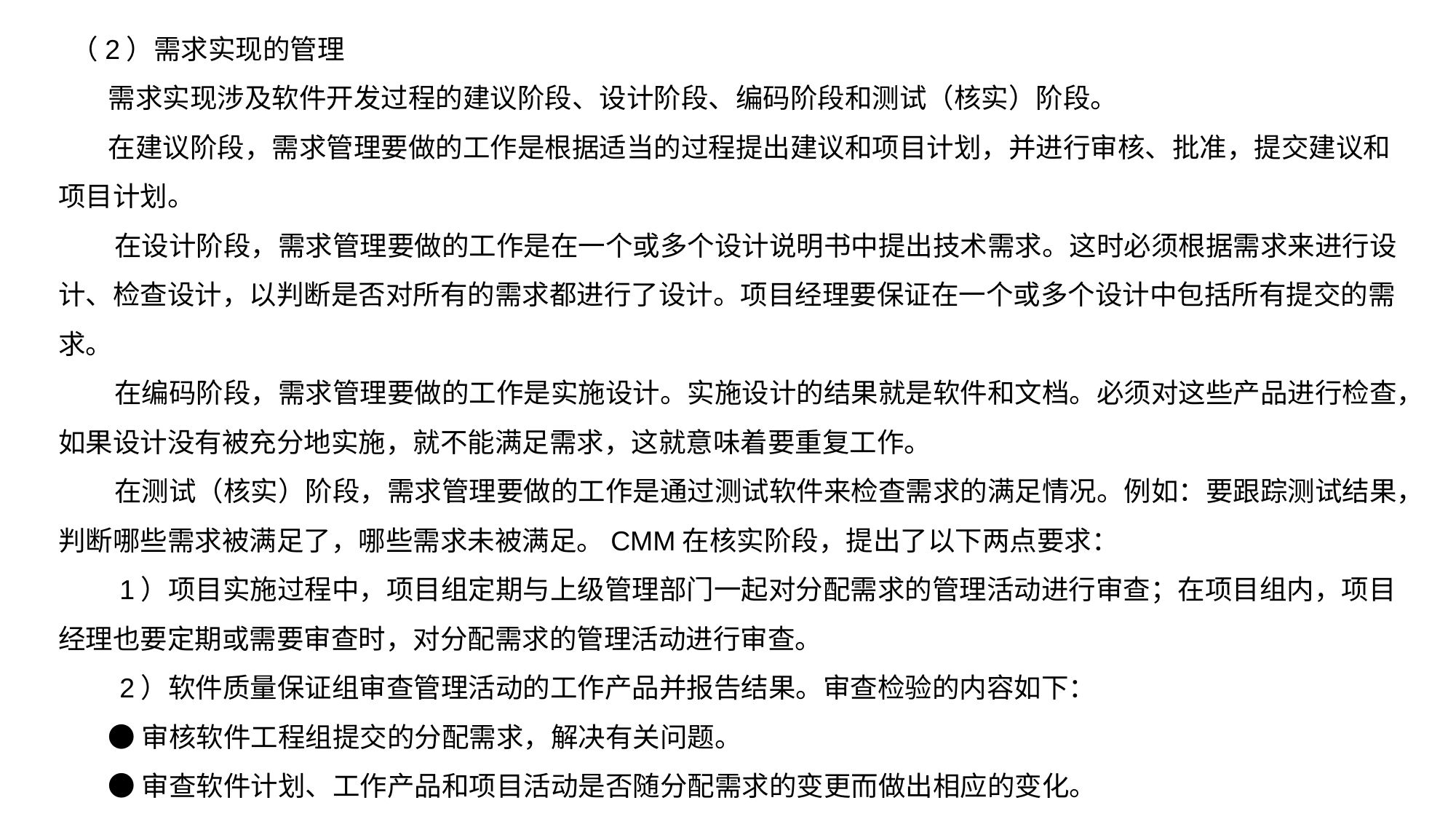

（2）需求实现的管理
       需求实现涉及软件开发过程的建议阶段、设计阶段、编码阶段和测试（核实）阶段。
       在建议阶段，需求管理要做的工作是根据适当的过程提出建议和项目计划，并进行审核、批准，提交建议和项目计划。
        在设计阶段，需求管理要做的工作是在一个或多个设计说明书中提出技术需求。这时必须根据需求来进行设计、检查设计，以判断是否对所有的需求都进行了设计。项目经理要保证在一个或多个设计中包括所有提交的需求。
        在编码阶段，需求管理要做的工作是实施设计。实施设计的结果就是软件和文档。必须对这些产品进行检查，如果设计没有被充分地实施，就不能满足需求，这就意味着要重复工作。
        在测试（核实）阶段，需求管理要做的工作是通过测试软件来检查需求的满足情况。例如：要跟踪测试结果，判断哪些需求被满足了，哪些需求未被满足。CMM在核实阶段，提出了以下两点要求：
        1）项目实施过程中，项目组定期与上级管理部门一起对分配需求的管理活动进行审查；在项目组内，项目经理也要定期或需要审查时，对分配需求的管理活动进行审查。
        2）软件质量保证组审查管理活动的工作产品并报告结果。审查检验的内容如下：
        ●审核软件工程组提交的分配需求，解决有关问题。
        ●审查软件计划、工作产品和项目活动是否随分配需求的变更而做出相应的变化。